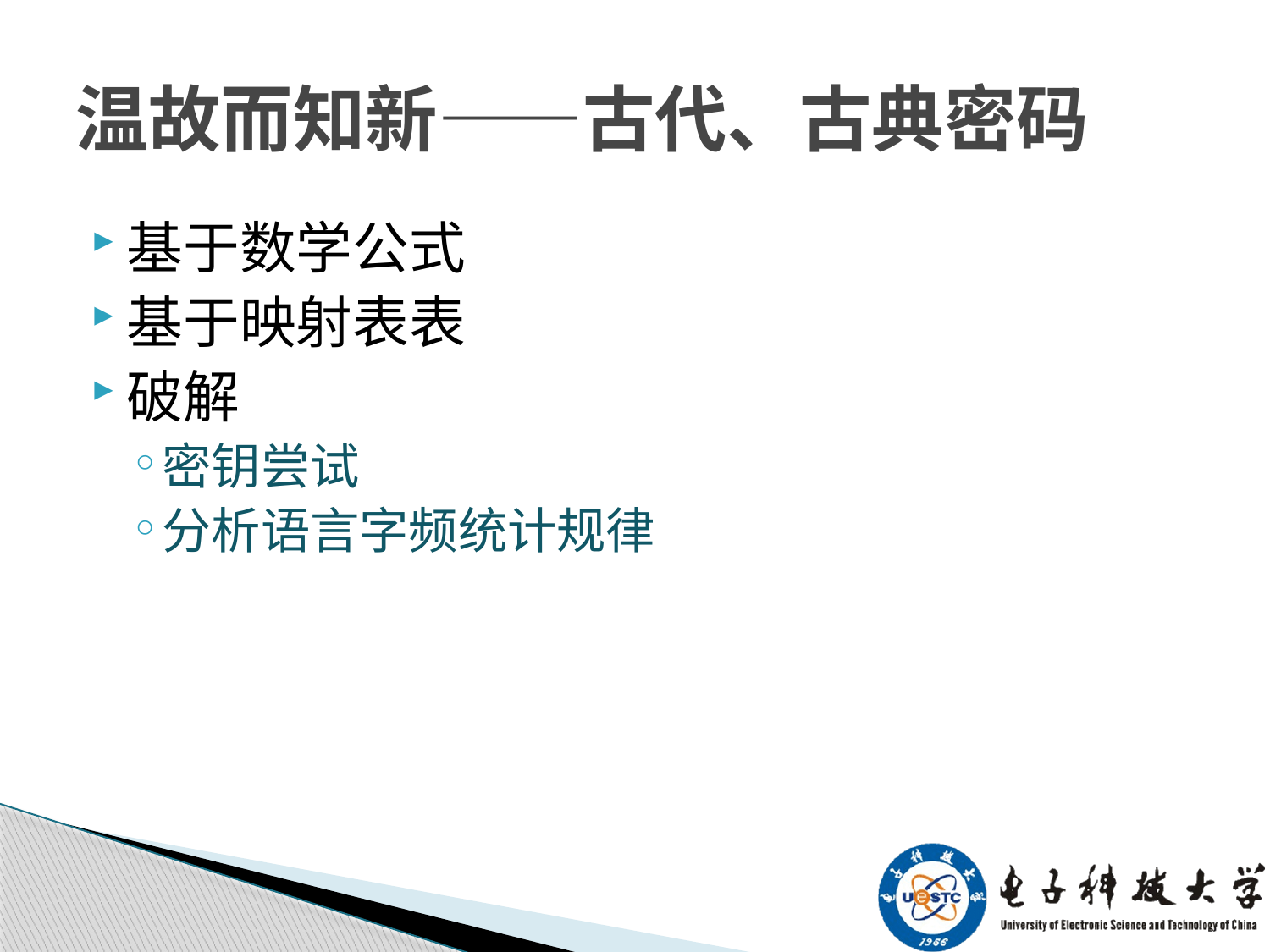

# 温故而知新——古代、古典密码
基于数学公式
基于映射表表
破解
密钥尝试
分析语言字频统计规律
90